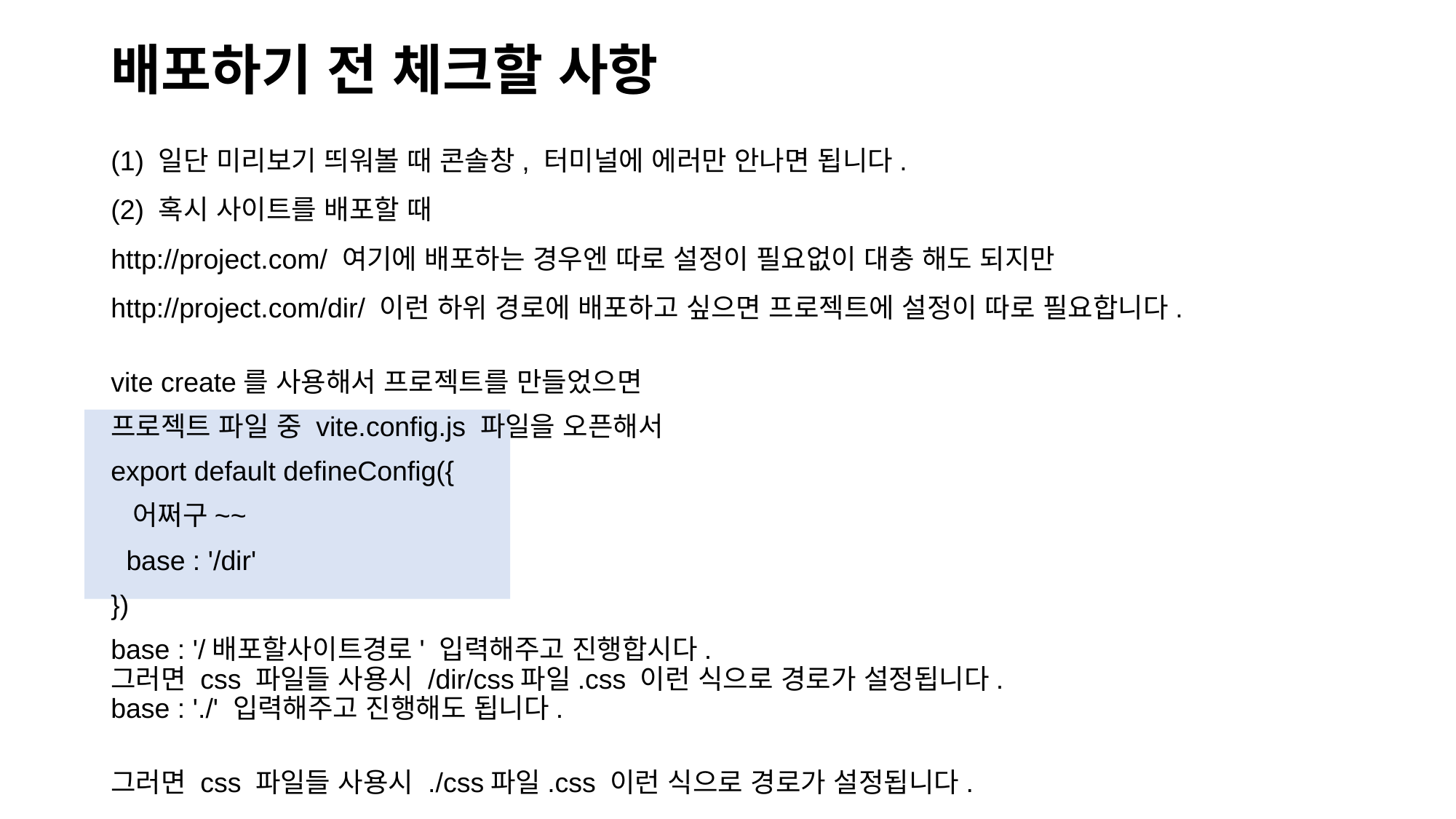

# 배포하기 전 체크할 사항
(1) 일단 미리보기 띄워볼 때 콘솔창, 터미널에 에러만 안나면 됩니다.
(2) 혹시 사이트를 배포할 때
http://project.com/ 여기에 배포하는 경우엔 따로 설정이 필요없이 대충 해도 되지만
http://project.com/dir/ 이런 하위 경로에 배포하고 싶으면 프로젝트에 설정이 따로 필요합니다.
vite create를 사용해서 프로젝트를 만들었으면
프로젝트 파일 중 vite.config.js 파일을 오픈해서
export default defineConfig({
  어쩌구~~
  base : '/dir'
})
base : '/배포할사이트경로' 입력해주고 진행합시다.
그러면 css 파일들 사용시 /dir/css파일.css 이런 식으로 경로가 설정됩니다.
base : './' 입력해주고 진행해도 됩니다.
그러면 css 파일들 사용시 ./css파일.css 이런 식으로 경로가 설정됩니다.